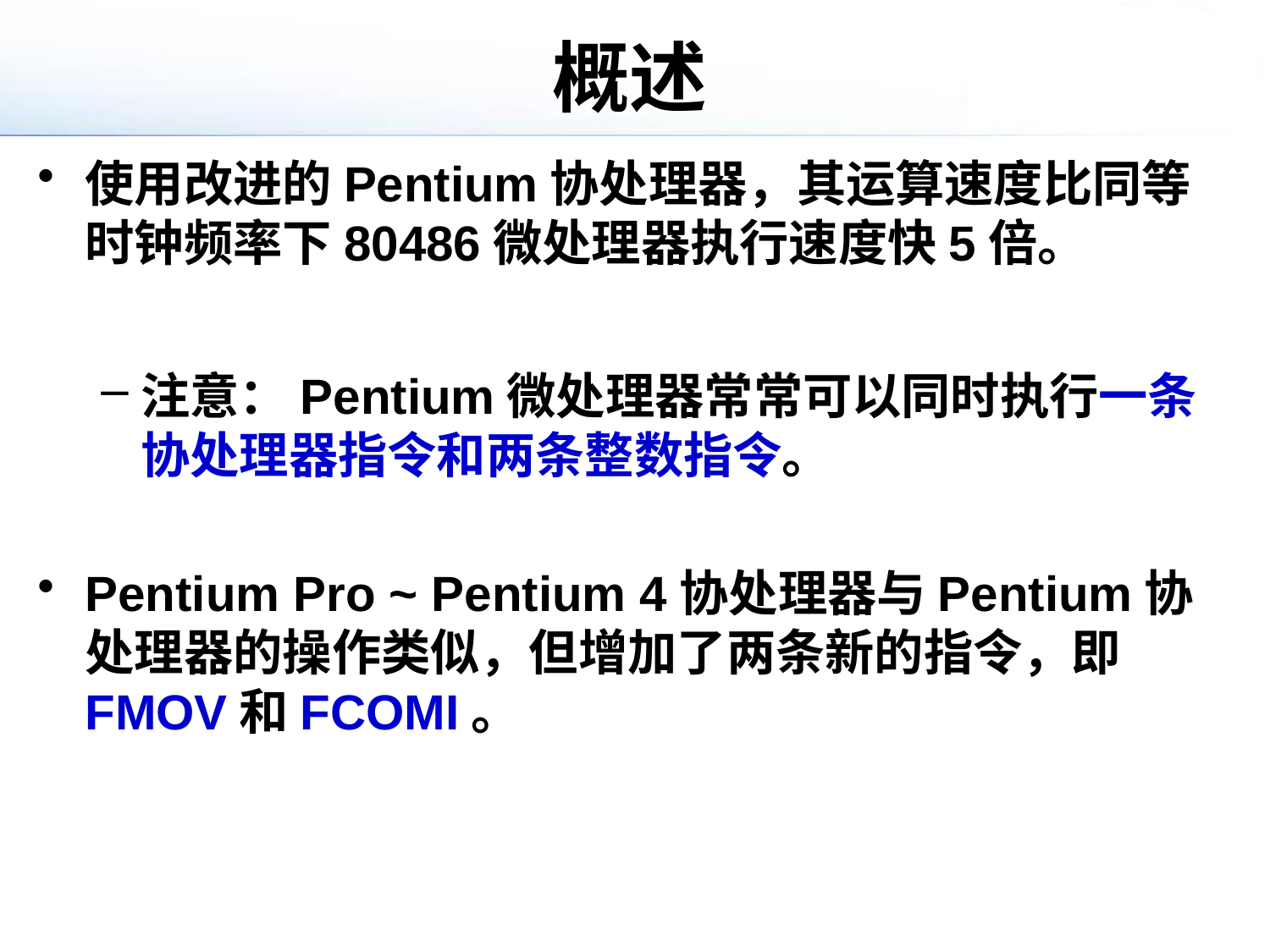

# 概述
使用改进的Pentium协处理器，其运算速度比同等时钟频率下80486微处理器执行速度快5倍。

注意：Pentium微处理器常常可以同时执行一条协处理器指令和两条整数指令。

Pentium Pro ~ Pentium 4协处理器与Pentium协处理器的操作类似，但增加了两条新的指令，即FMOV和FCOMI。